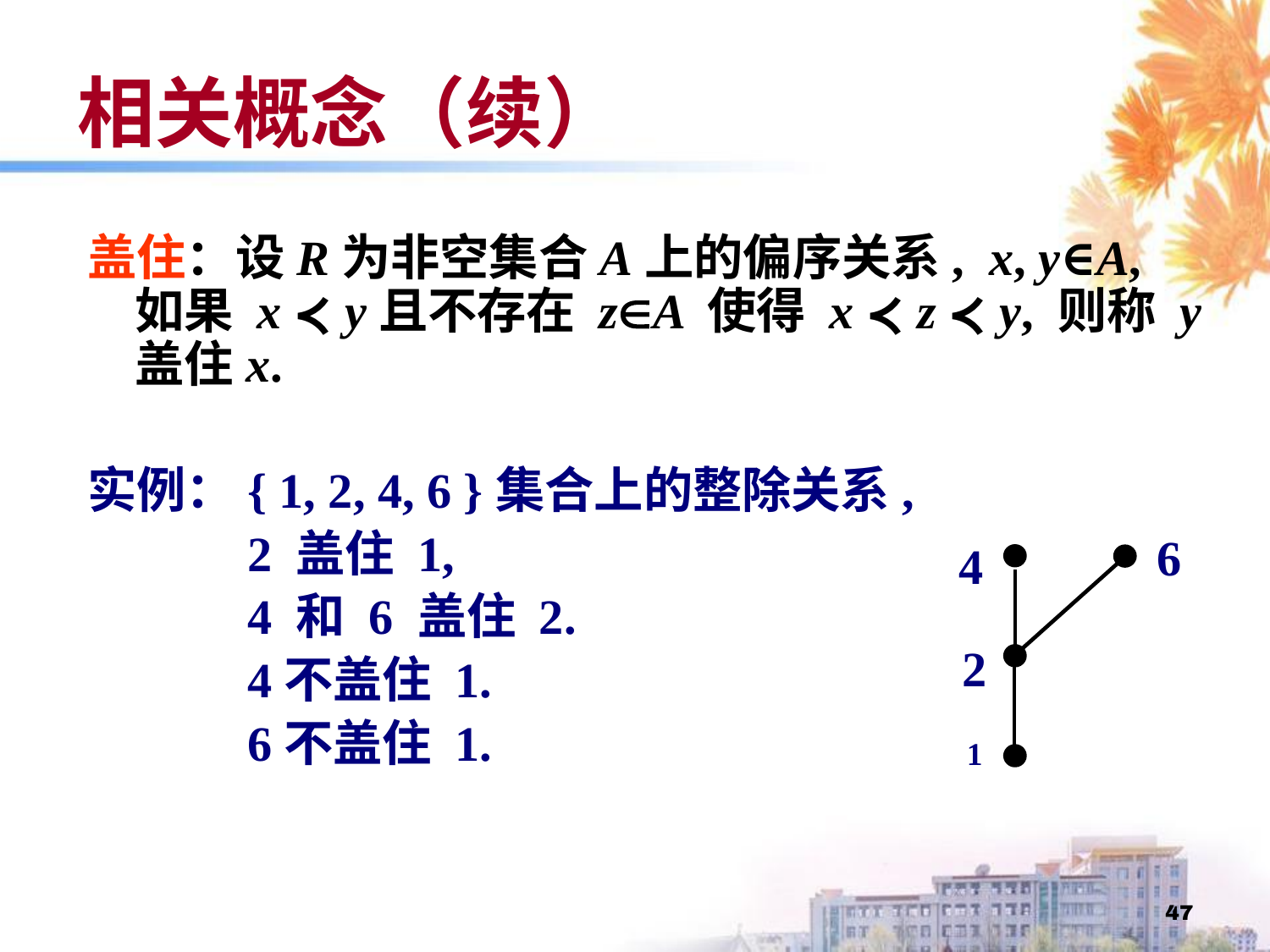

# 相关概念（续）
盖住：设R为非空集合A上的偏序关系,  x, y∈A, 如果 x ≺ y且不存在 z∈A 使得 x ≺ z ≺ y, 则称 y 盖住x.

实例：{ 1, 2, 4, 6 }集合上的整除关系,
             2 盖住 1,
             4 和 6 盖住 2.
             4不盖住 1.
             6不盖住 1.
6
4

2

1

47